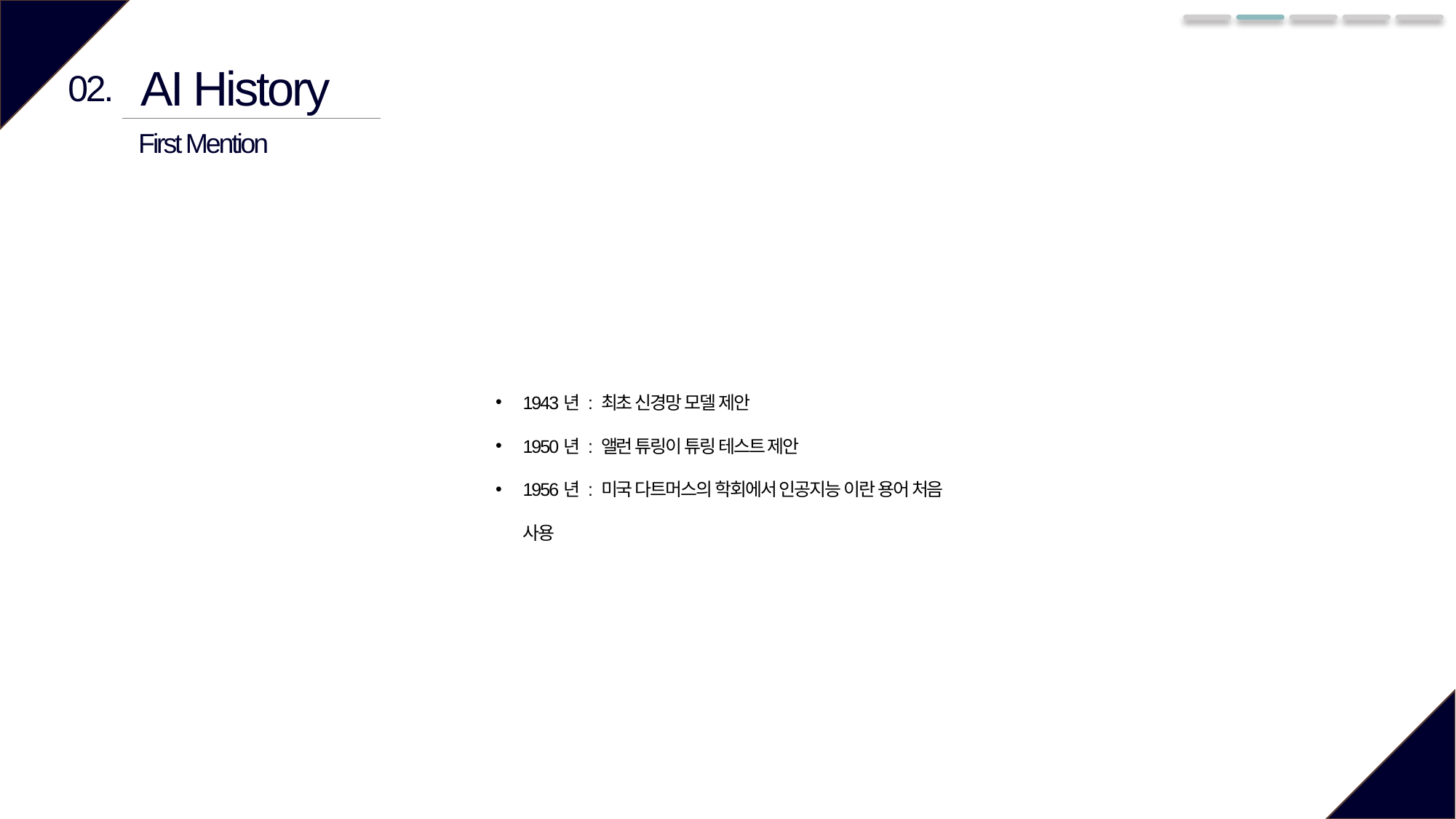

AI History
02.
First Mention
1943년 : 최초 신경망 모델 제안
1950년 : 앨런 튜링이 튜링 테스트 제안
1956년 : 미국 다트머스의 학회에서 인공지능 이란 용어 처음 사용